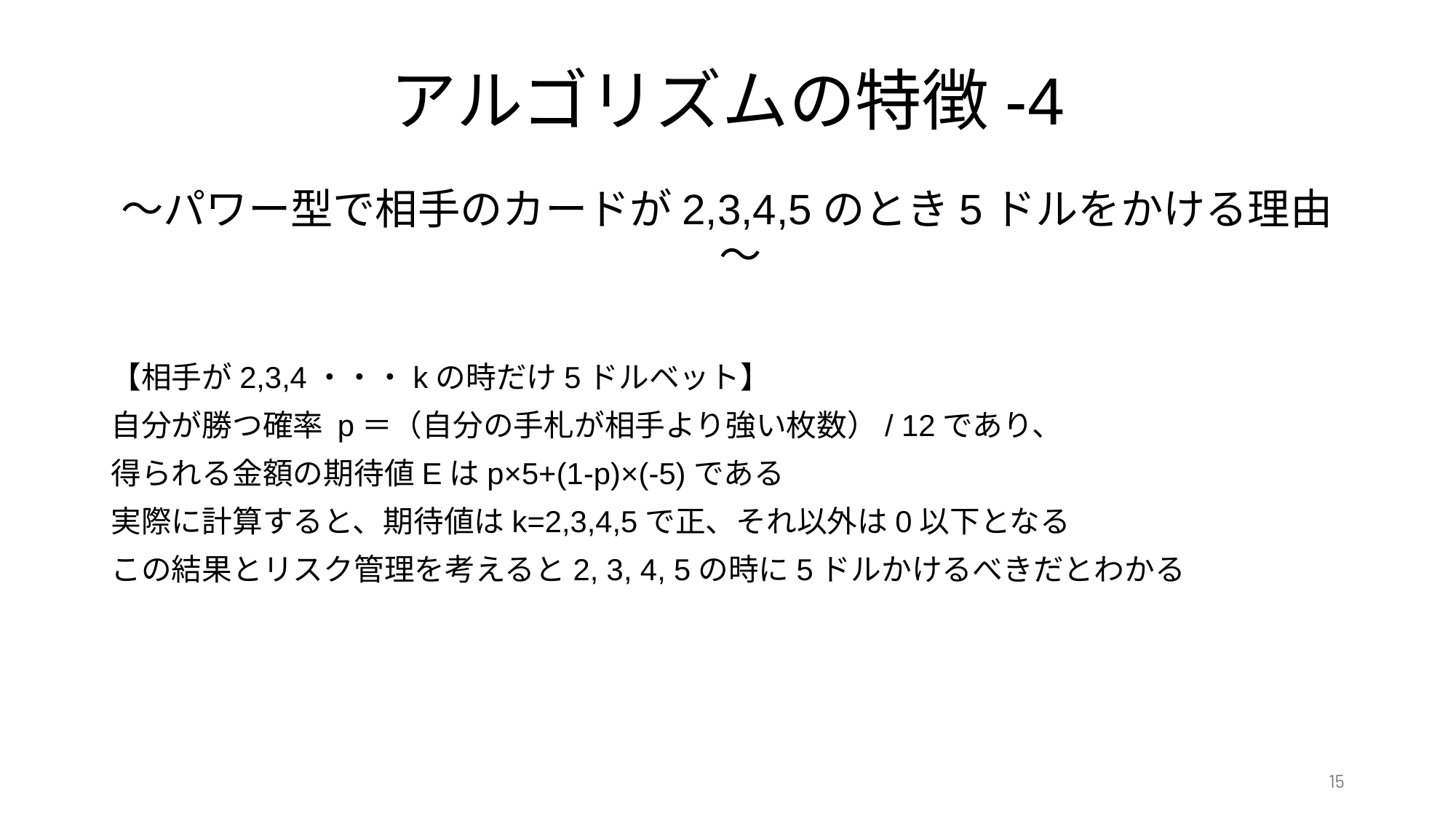

# アルゴリズムの特徴-4
～パワー型で相手のカードが2,3,4,5のとき5ドルをかける理由～

【相手が2,3,4・・・kの時だけ5ドルベット】
自分が勝つ確率 p＝（自分の手札が相手より強い枚数）/ 12であり、
得られる金額の期待値Eはp×5+(1-p)×(-5)である
実際に計算すると、期待値はk=2,3,4,5で正、それ以外は0以下となる
この結果とリスク管理を考えると2, 3, 4, 5の時に5ドルかけるべきだとわかる
15